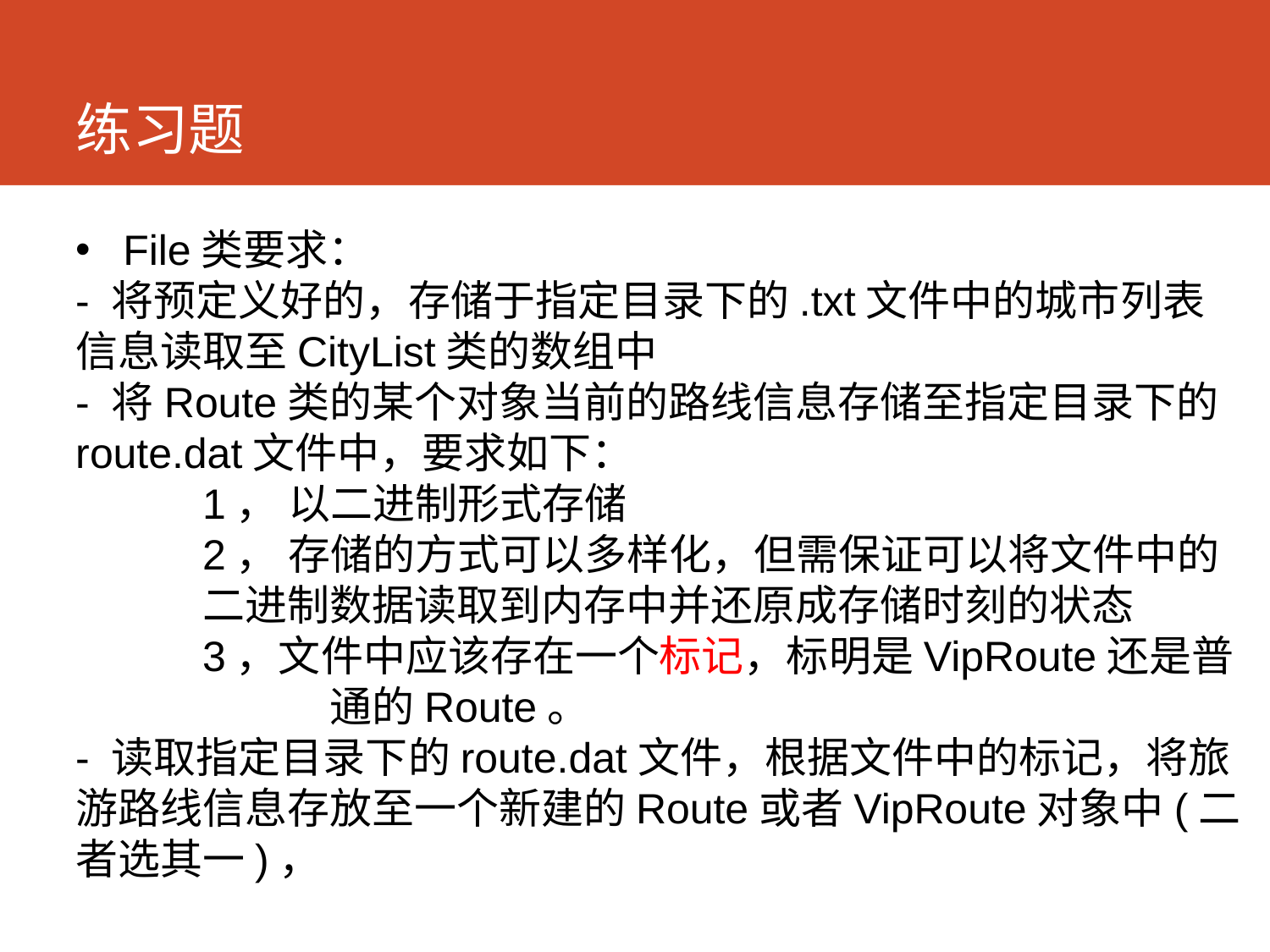

# 练习题
File类要求：
- 将预定义好的，存储于指定目录下的.txt文件中的城市列表信息读取至CityList类的数组中
- 将Route类的某个对象当前的路线信息存储至指定目录下的route.dat文件中，要求如下：
	1， 以二进制形式存储
	2， 存储的方式可以多样化，但需保证可以将文件中的	二进制数据读取到内存中并还原成存储时刻的状态
	3，文件中应该存在一个标记，标明是VipRoute还是普		通的Route。
- 读取指定目录下的route.dat文件，根据文件中的标记，将旅游路线信息存放至一个新建的Route或者VipRoute对象中(二者选其一)，